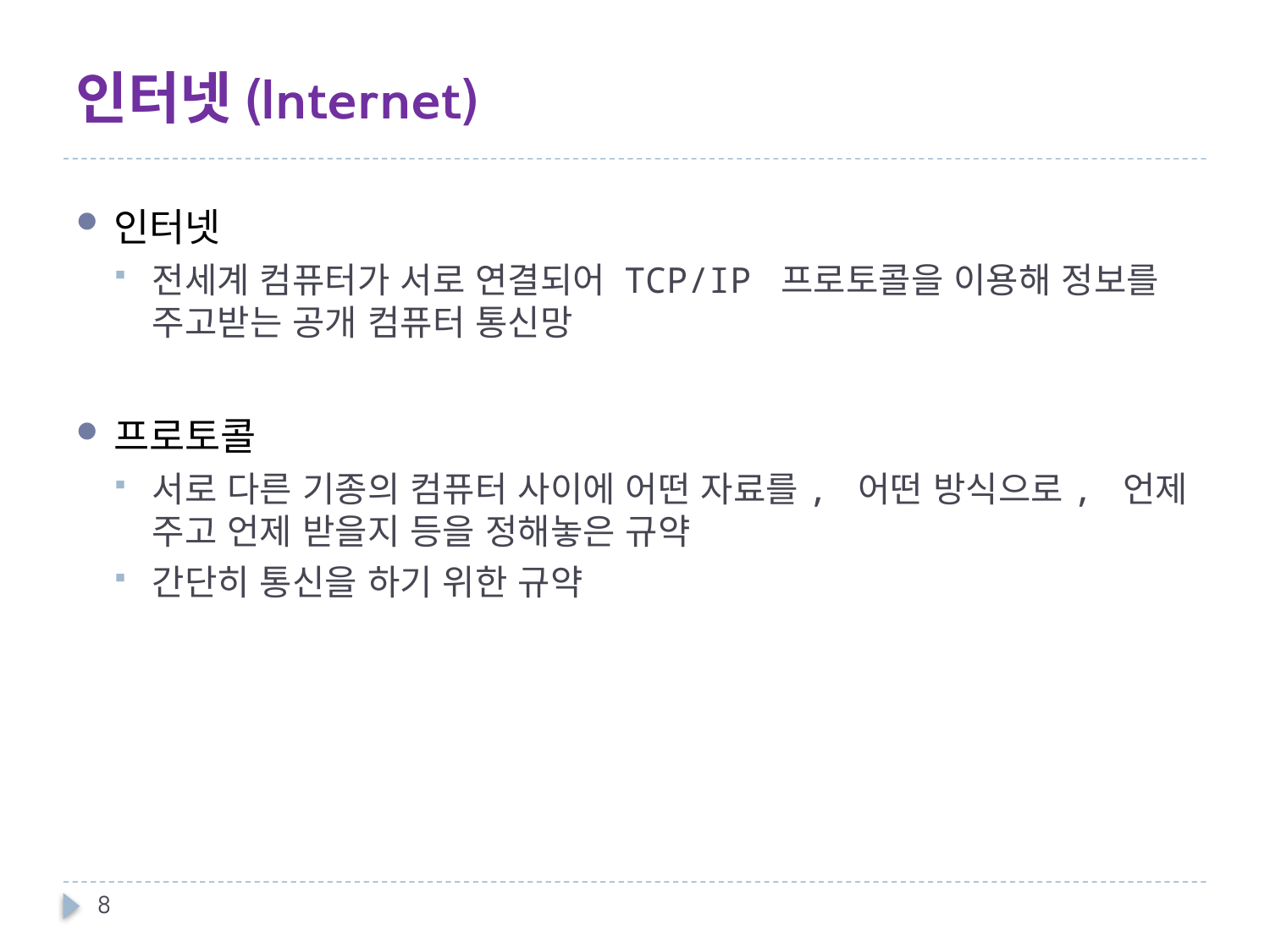

# 인터넷(Internet)
인터넷
전세계 컴퓨터가 서로 연결되어 TCP/IP 프로토콜을 이용해 정보를 주고받는 공개 컴퓨터 통신망

프로토콜
서로 다른 기종의 컴퓨터 사이에 어떤 자료를, 어떤 방식으로, 언제 주고 언제 받을지 등을 정해놓은 규약
간단히 통신을 하기 위한 규약

8